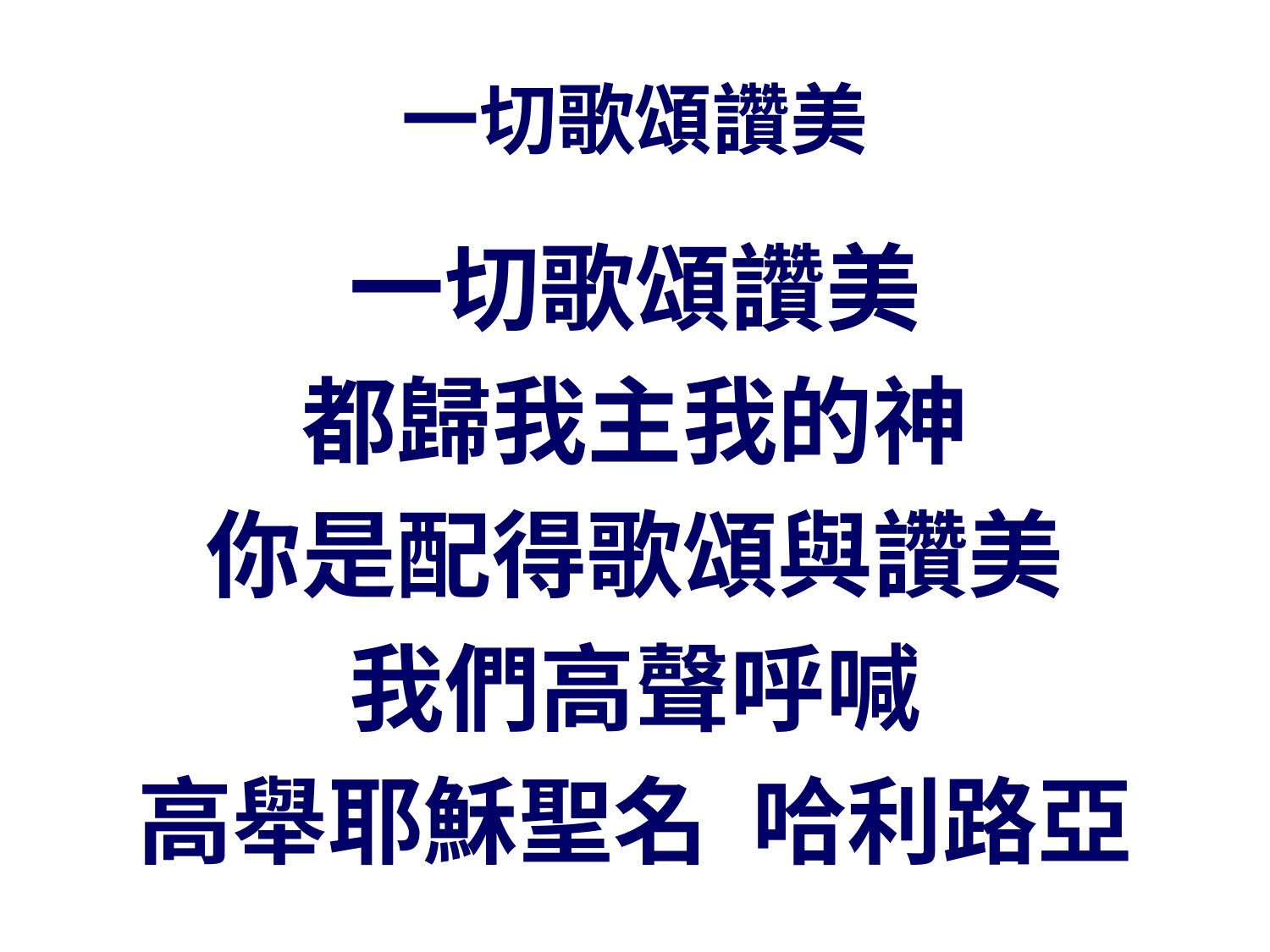

# 一切歌頌讚美
一切歌頌讚美
都歸我主我的神
你是配得歌頌與讚美
我們高聲呼喊
高舉耶穌聖名  哈利路亞